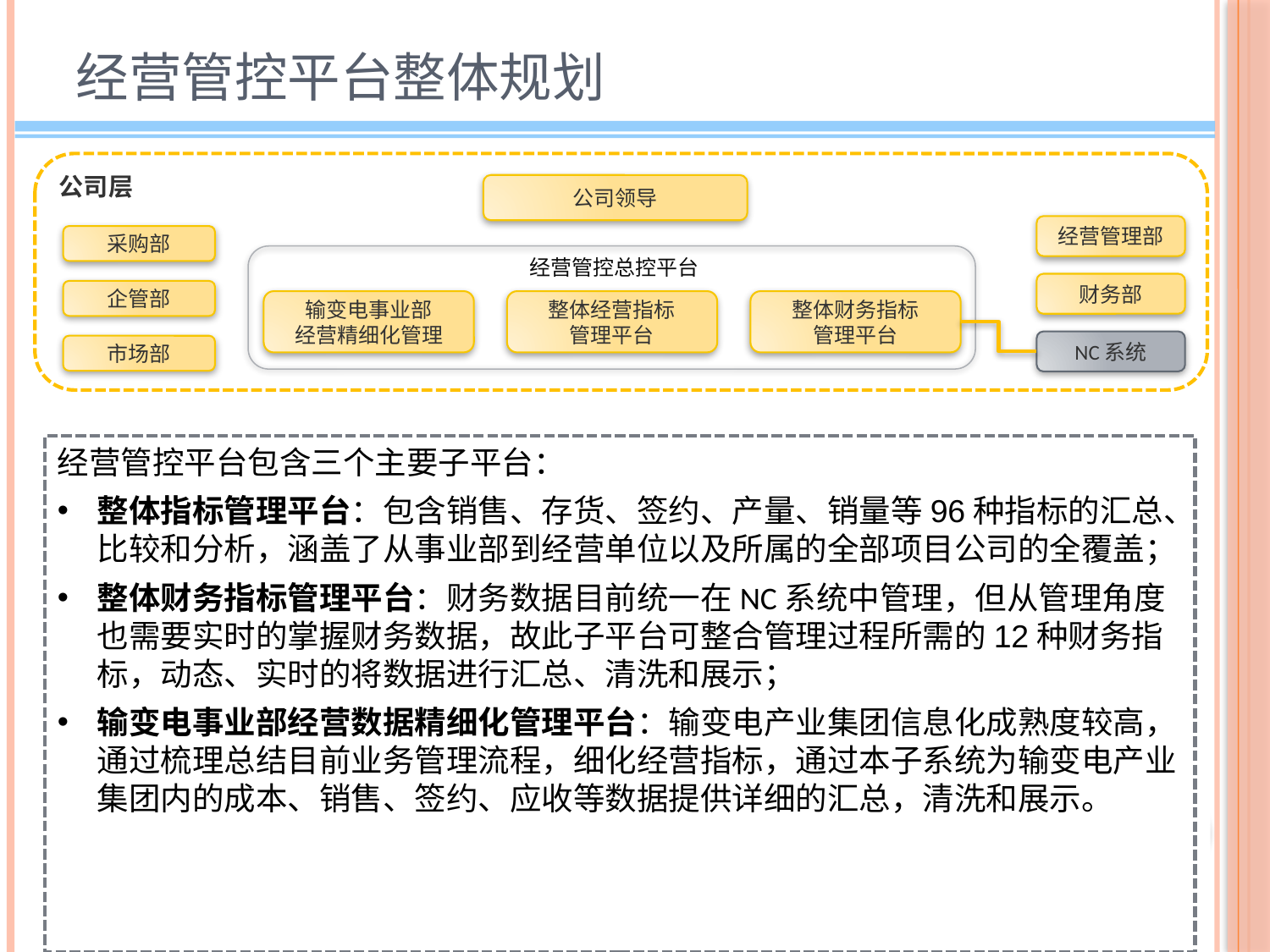

# 经营管控平台整体规划
经营管控平台包含三个主要子平台：
整体指标管理平台：包含销售、存货、签约、产量、销量等96种指标的汇总、比较和分析，涵盖了从事业部到经营单位以及所属的全部项目公司的全覆盖；
整体财务指标管理平台：财务数据目前统一在NC系统中管理，但从管理角度也需要实时的掌握财务数据，故此子平台可整合管理过程所需的12种财务指标，动态、实时的将数据进行汇总、清洗和展示；
输变电事业部经营数据精细化管理平台：输变电产业集团信息化成熟度较高，通过梳理总结目前业务管理流程，细化经营指标，通过本子系统为输变电产业集团内的成本、销售、签约、应收等数据提供详细的汇总，清洗和展示。